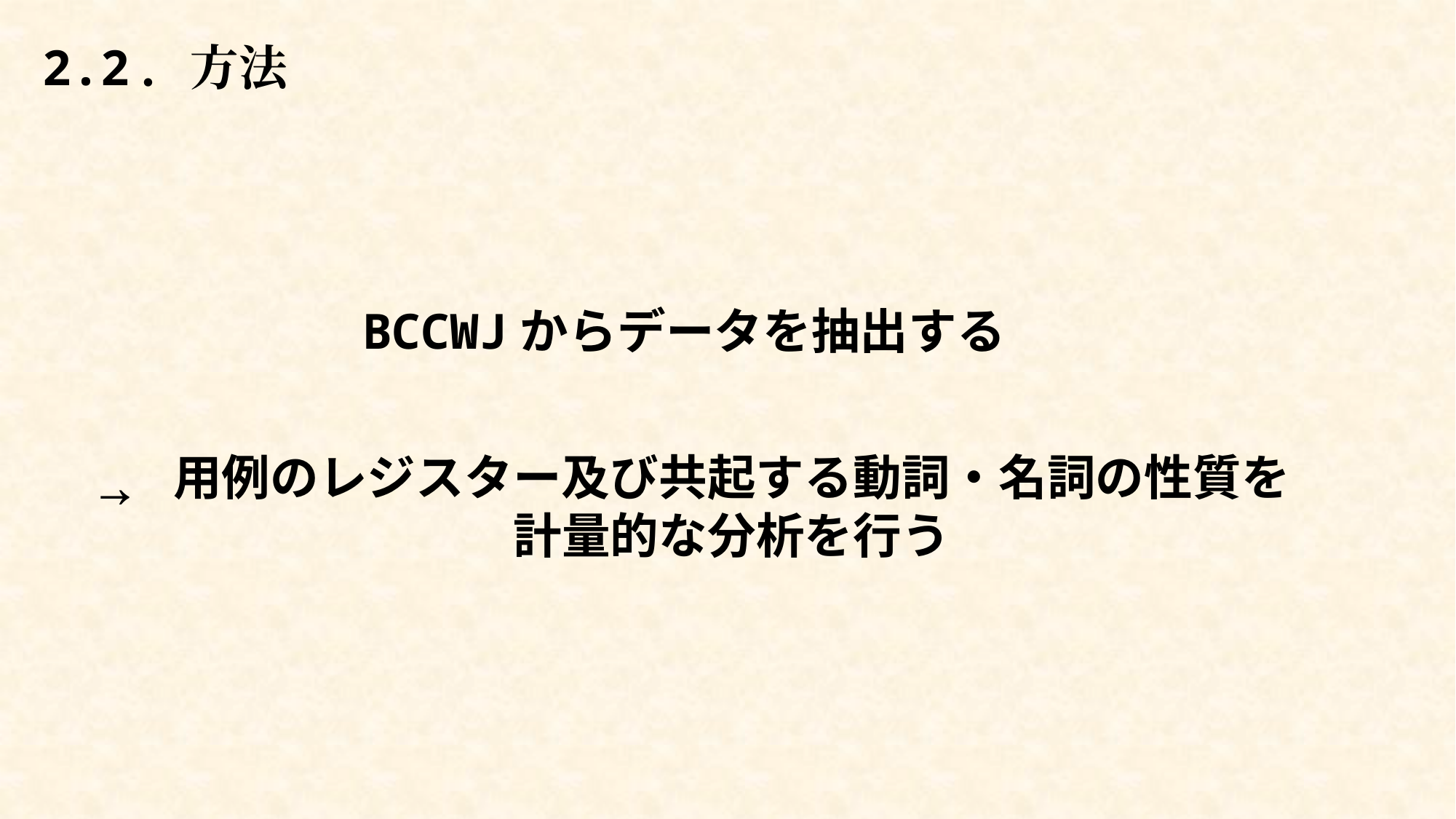

2.2．方法
BCCWJからデータを抽出する
→
用例のレジスター及び共起する動詞・名詞の性質を
計量的な分析を行う